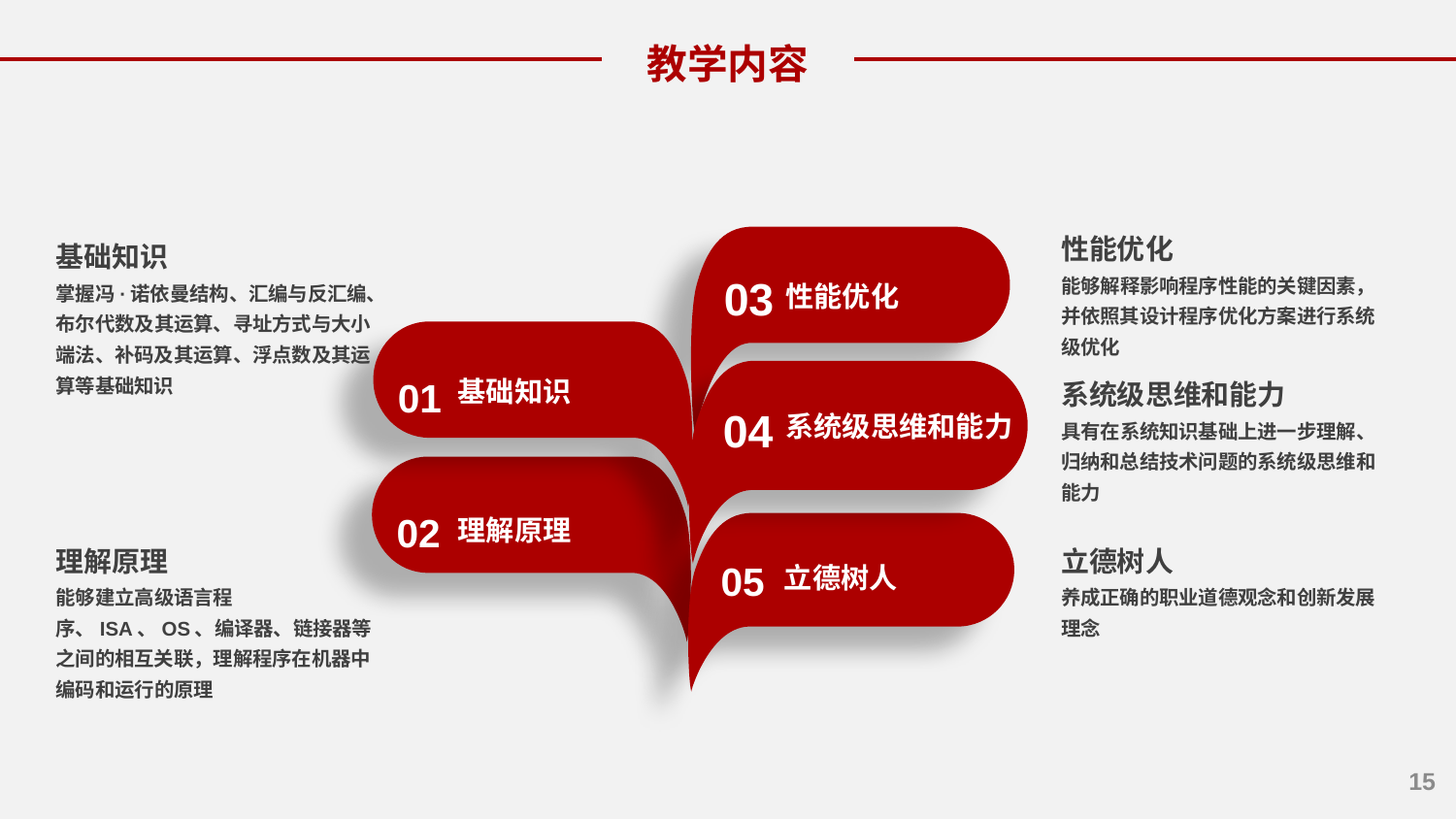

教学内容
性能优化
基础知识

03
能够解释影响程序性能的关键因素，并依照其设计程序优化方案进行系统级优化
性能优化
掌握冯·诺依曼结构、汇编与反汇编、布尔代数及其运算、寻址方式与大小端法、补码及其运算、浮点数及其运算等基础知识

01
基础知识

系统级思维和能力
04
系统级思维和能力
具有在系统知识基础上进一步理解、归纳和总结技术问题的系统级思维和能力

02
理解原理

理解原理
立德树人
05
立德树人
能够建立高级语言程序、ISA、OS、编译器、链接器等之间的相互关联，理解程序在机器中编码和运行的原理
养成正确的职业道德观念和创新发展理念
15